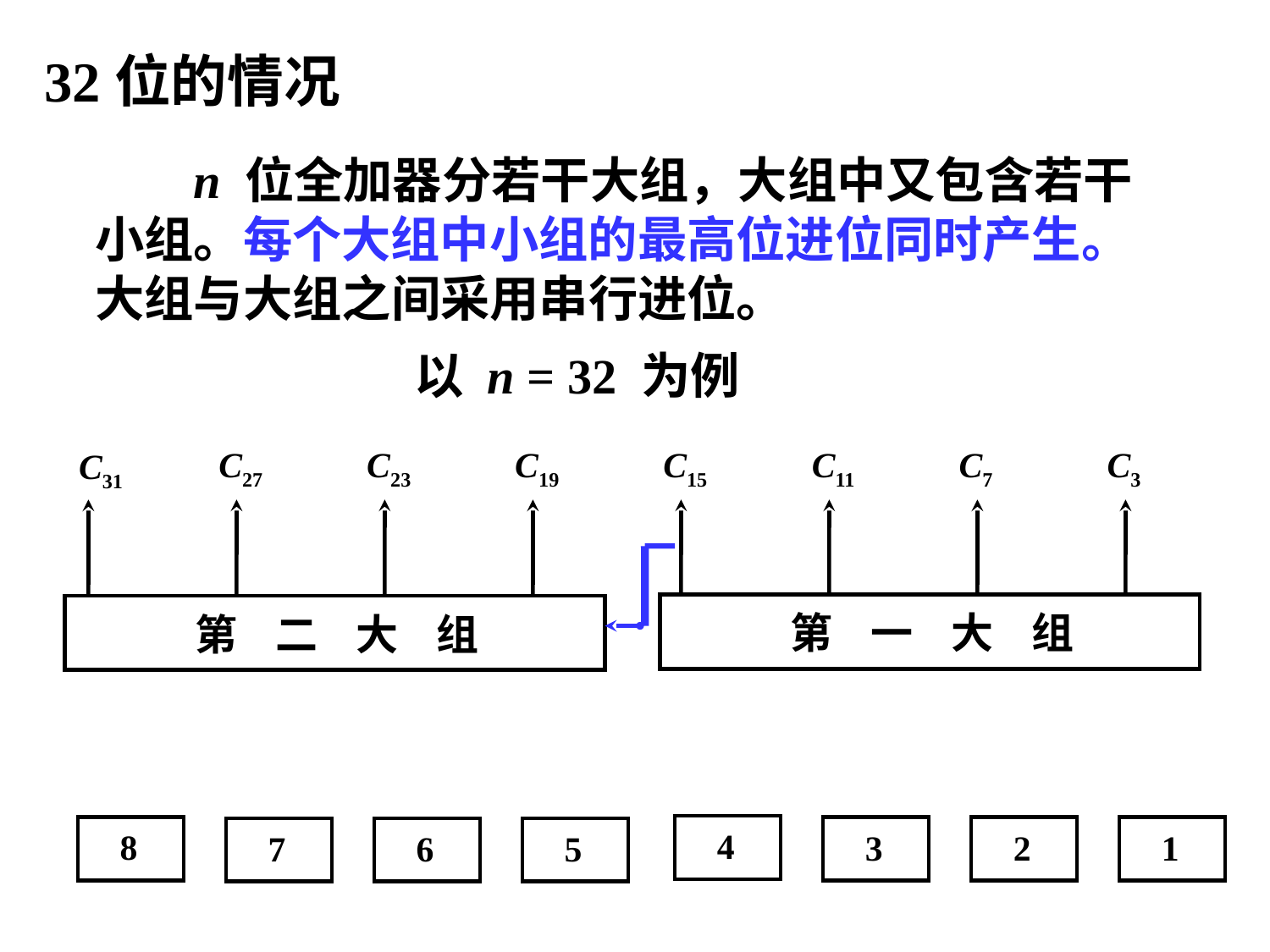

32位的情况
        n 位全加器分若干大组，大组中又包含若干小组。每个大组中小组的最高位进位同时产生。大组与大组之间采用串行进位。
以 n = 32 为例
C27
C23
C19
C31

C15
C11
C7
C3

第    一    大    组

第    二    大    组

2
1
4
3

7
8
6
5